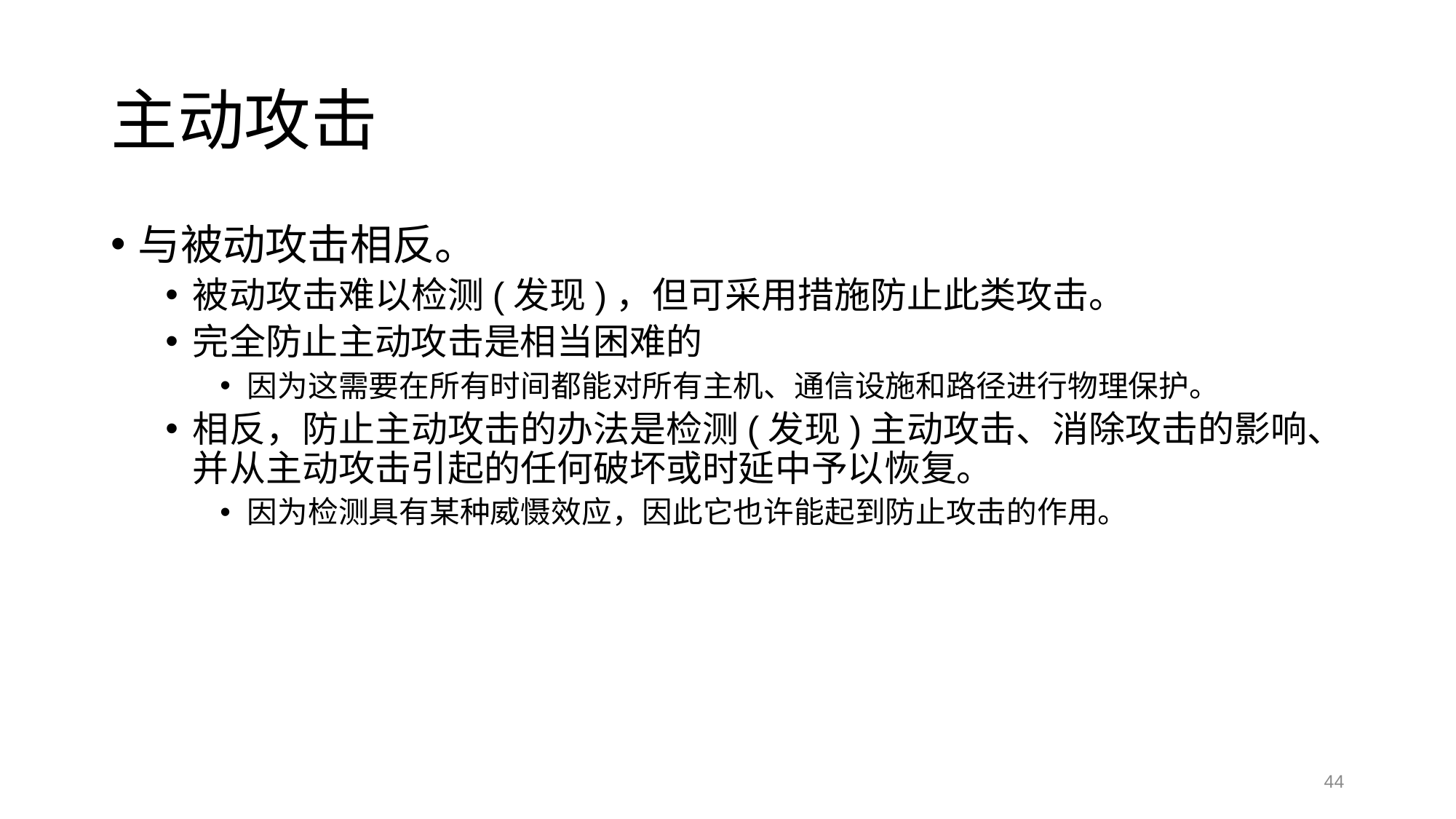

# 主动攻击
与被动攻击相反。
被动攻击难以检测(发现)，但可采用措施防止此类攻击。
完全防止主动攻击是相当困难的
因为这需要在所有时间都能对所有主机、通信设施和路径进行物理保护。
相反，防止主动攻击的办法是检测(发现)主动攻击、消除攻击的影响、并从主动攻击引起的任何破坏或时延中予以恢复。
因为检测具有某种威慑效应，因此它也许能起到防止攻击的作用。
44